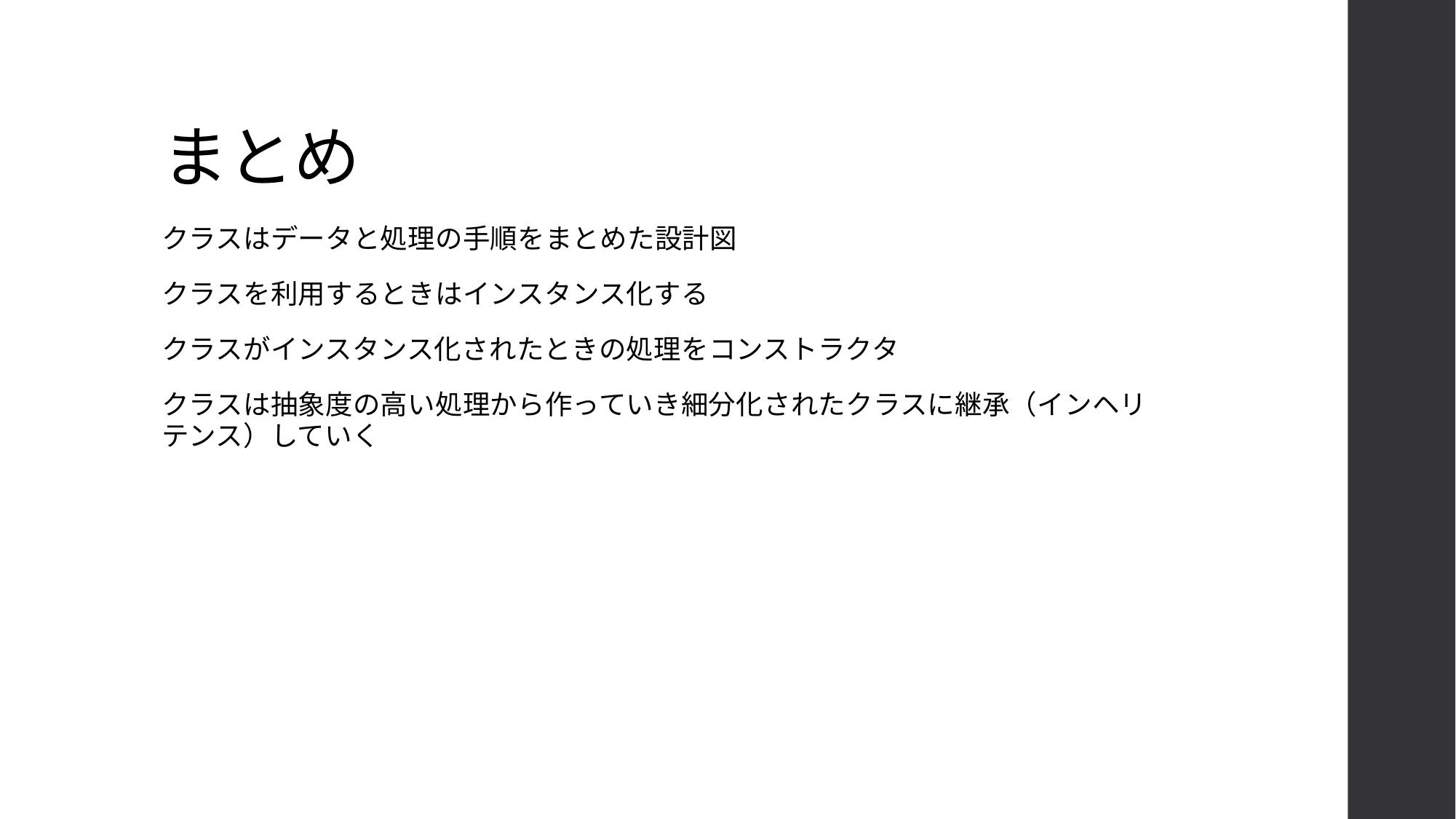

# まとめ
クラスはデータと処理の手順をまとめた設計図
クラスを利用するときはインスタンス化する
クラスがインスタンス化されたときの処理をコンストラクタ
クラスは抽象度の高い処理から作っていき細分化されたクラスに継承（インヘリテンス）していく